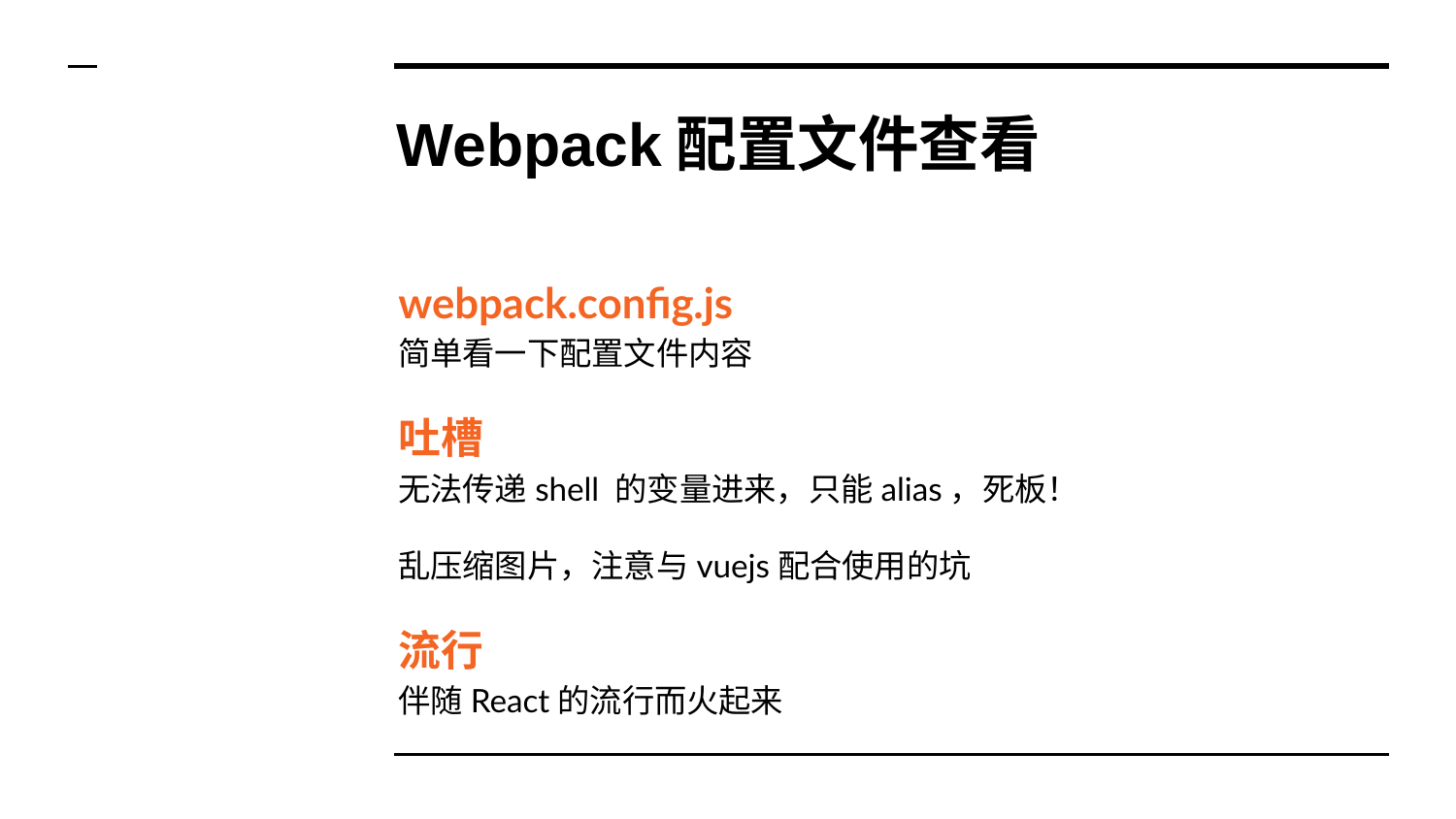

# Webpack配置文件查看
webpack.config.js
简单看一下配置文件内容
吐槽
无法传递shell 的变量进来，只能alias，死板！
乱压缩图片，注意与vuejs配合使用的坑
流行
伴随React的流行而火起来